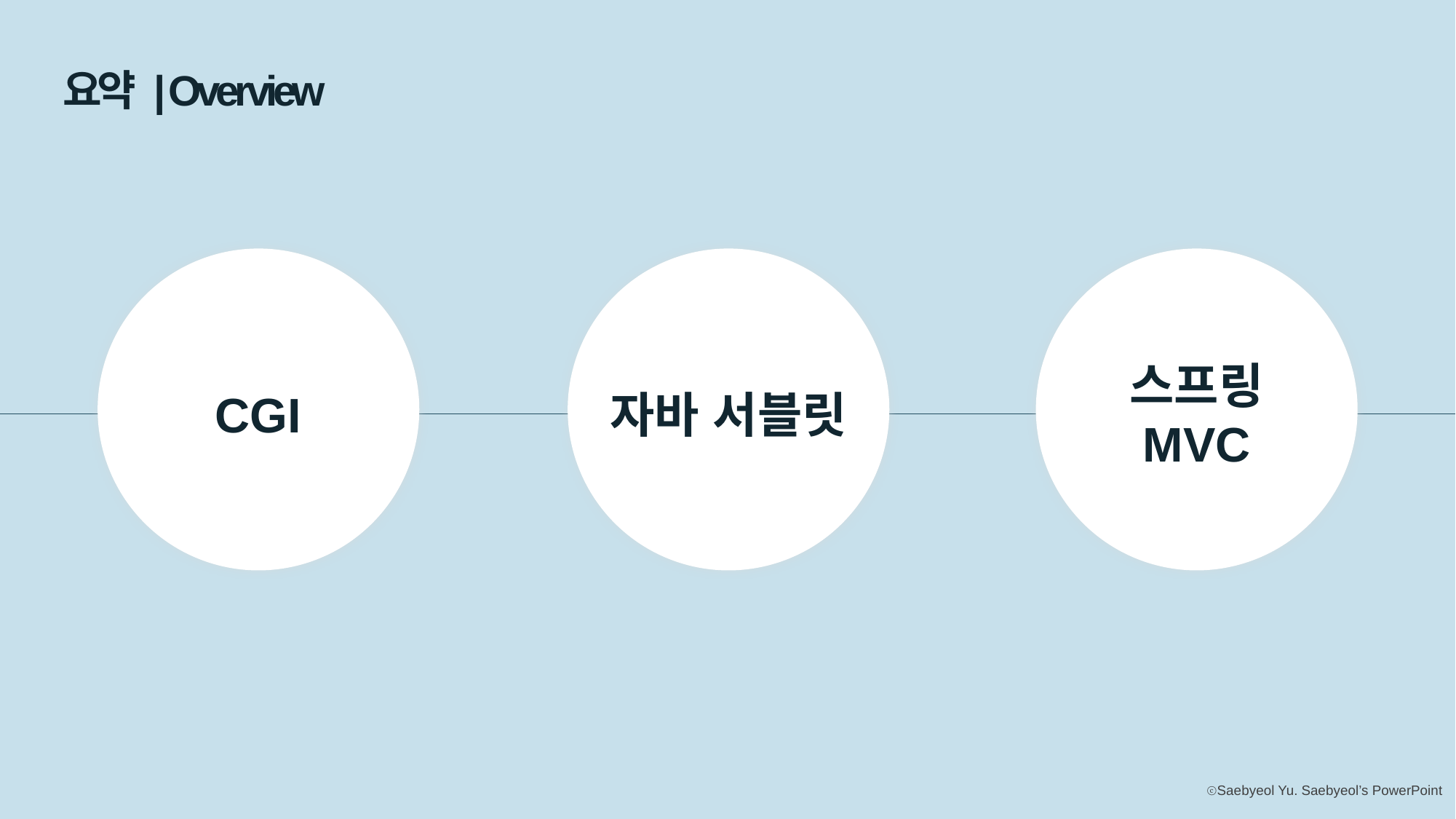

요약 | Overview

스프링
MVC
CGI
자바 서블릿